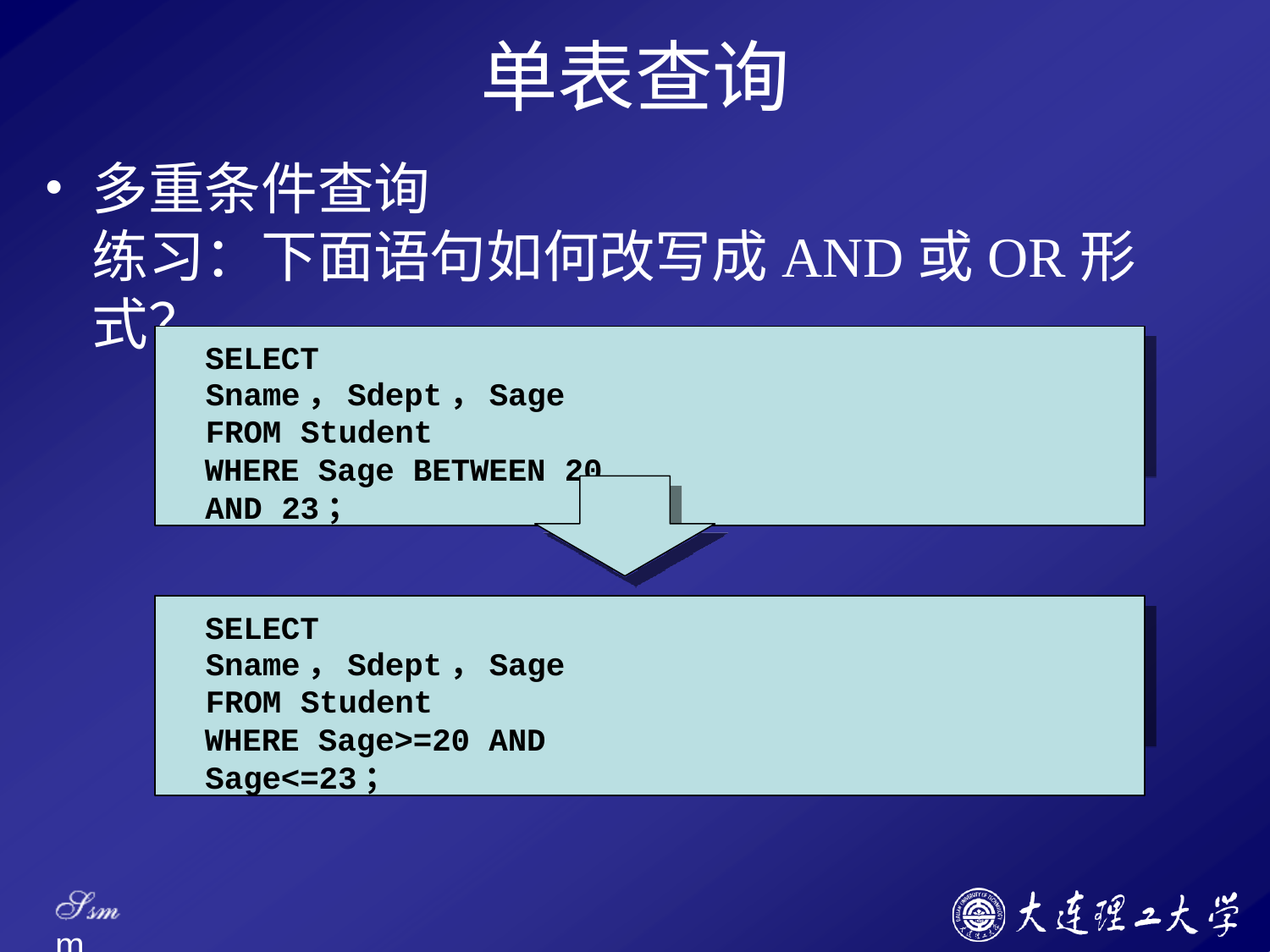

# 单表查询
多重条件查询
练习：下面语句如何改写成AND或OR形式？
SELECT Sname，Sdept，Sage  FROM Student
WHERE Sage BETWEEN 20 AND 23；

SELECT Sname，Sdept，Sage  FROM Student
WHERE Sage>=20 AND Sage<=23；

Ssm